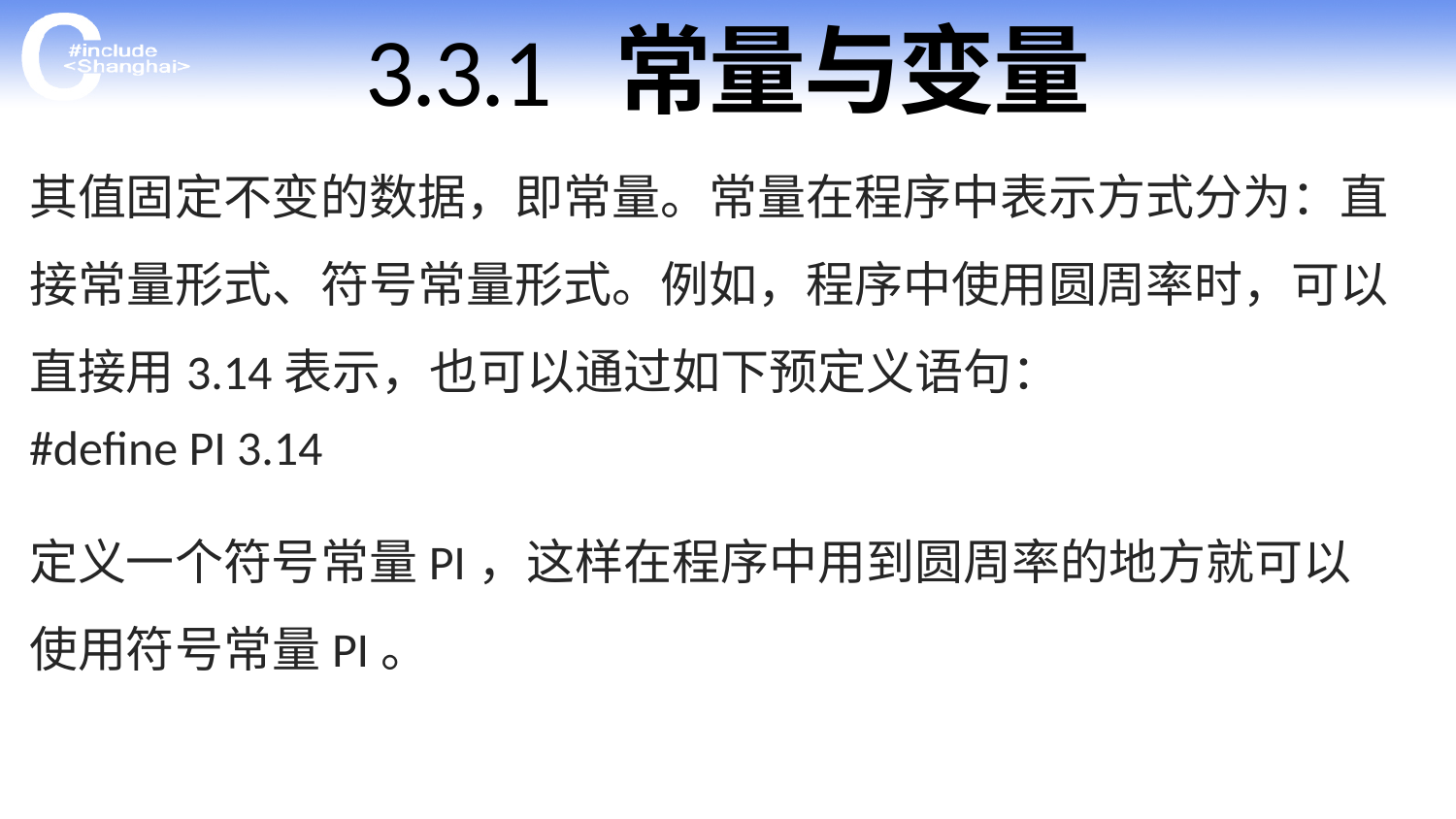

# 3.3.1  常量与变量
其值固定不变的数据，即常量。常量在程序中表示方式分为：直接常量形式、符号常量形式。例如，程序中使用圆周率时，可以直接用3.14表示，也可以通过如下预定义语句：
#define PI 3.14
定义一个符号常量PI，这样在程序中用到圆周率的地方就可以使用符号常量PI。